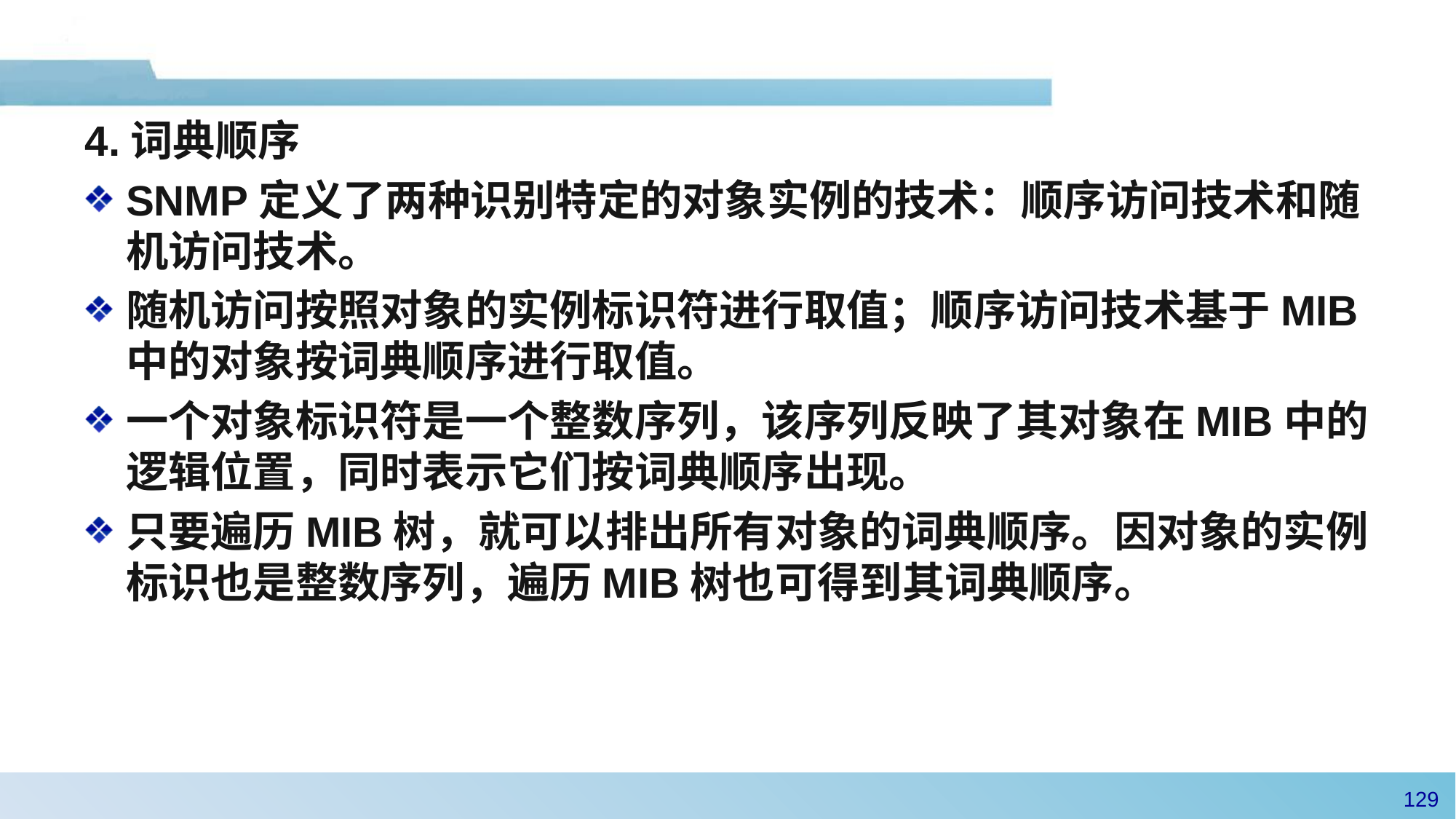

4.词典顺序
SNMP定义了两种识别特定的对象实例的技术：顺序访问技术和随机访问技术。
随机访问按照对象的实例标识符进行取值；顺序访问技术基于MIB中的对象按词典顺序进行取值。
一个对象标识符是一个整数序列，该序列反映了其对象在MIB中的逻辑位置，同时表示它们按词典顺序出现。
只要遍历MIB树，就可以排出所有对象的词典顺序。因对象的实例标识也是整数序列，遍历MIB树也可得到其词典顺序。
129